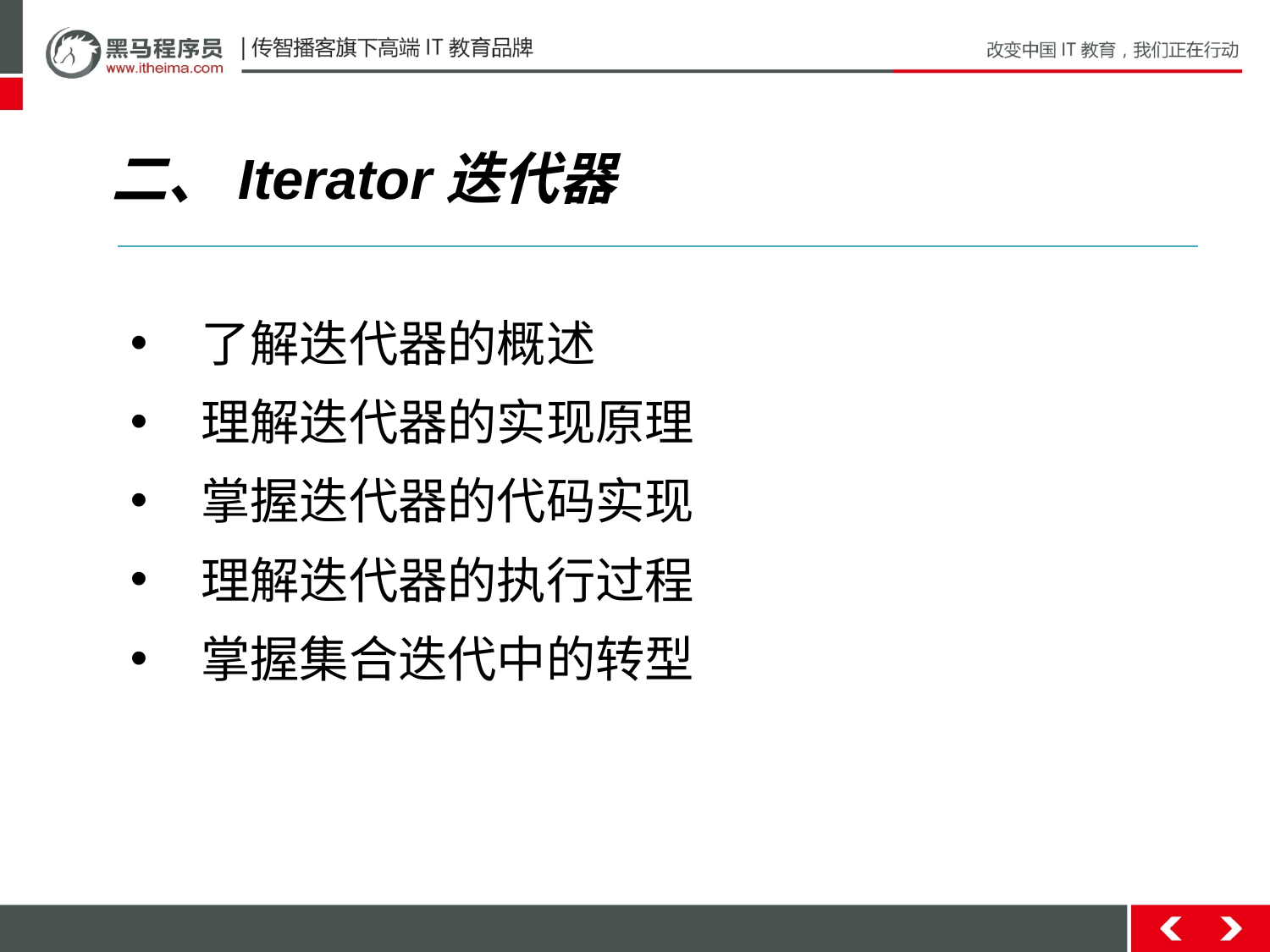

二、Iterator迭代器
 了解迭代器的概述
 理解迭代器的实现原理
 掌握迭代器的代码实现
 理解迭代器的执行过程
 掌握集合迭代中的转型